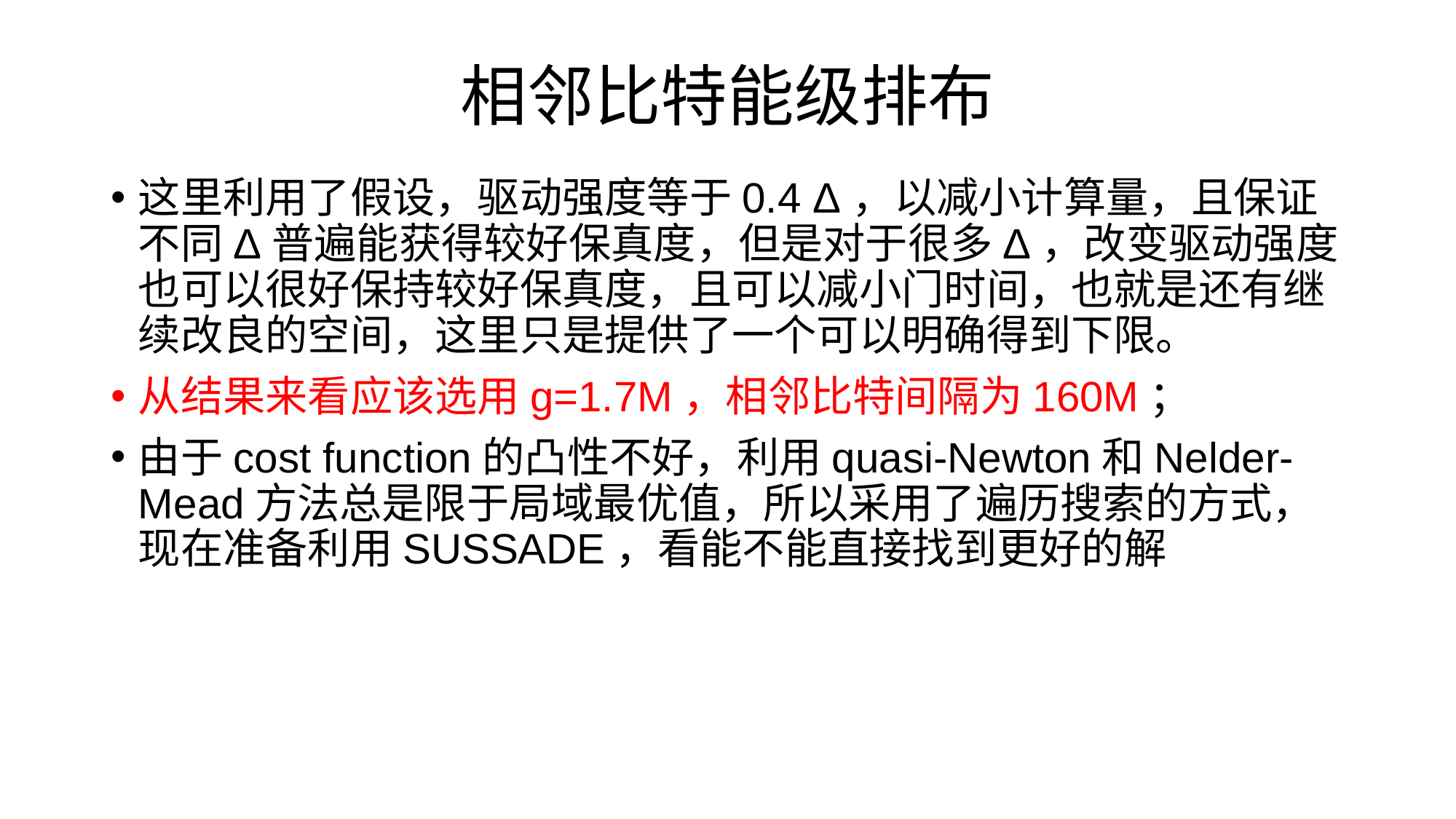

# 相邻比特能级排布
这里利用了假设，驱动强度等于0.4 Δ，以减小计算量，且保证不同Δ普遍能获得较好保真度，但是对于很多Δ，改变驱动强度也可以很好保持较好保真度，且可以减小门时间，也就是还有继续改良的空间，这里只是提供了一个可以明确得到下限。
从结果来看应该选用g=1.7M，相邻比特间隔为160M；
由于cost function的凸性不好，利用quasi-Newton和Nelder-Mead方法总是限于局域最优值，所以采用了遍历搜索的方式，现在准备利用SUSSADE，看能不能直接找到更好的解